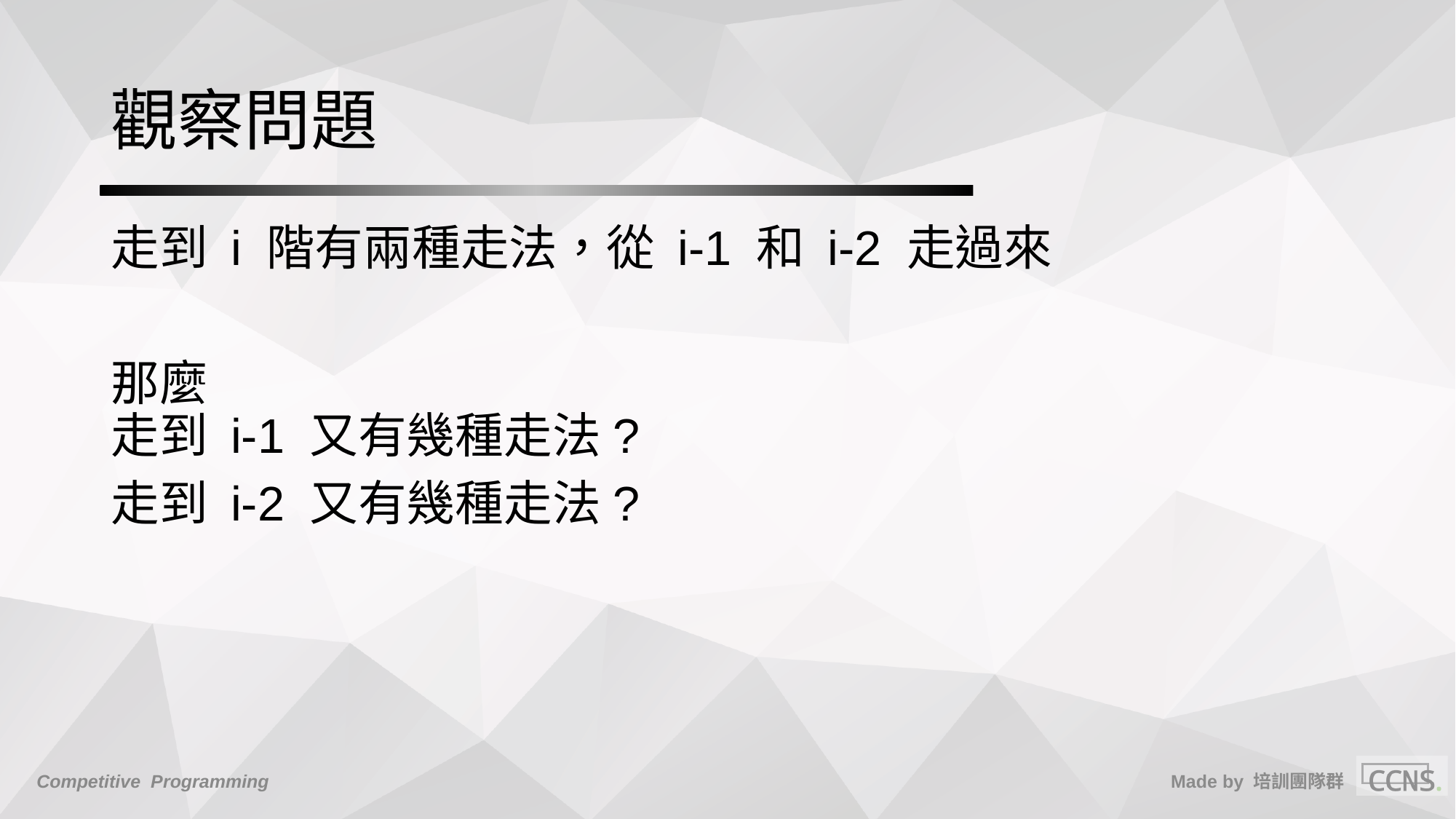

# 觀察問題
走到 i 階有兩種走法，從 i-1 和 i-2 走過來

那麼
走到 i-1 又有幾種走法?
走到 i-2 又有幾種走法?